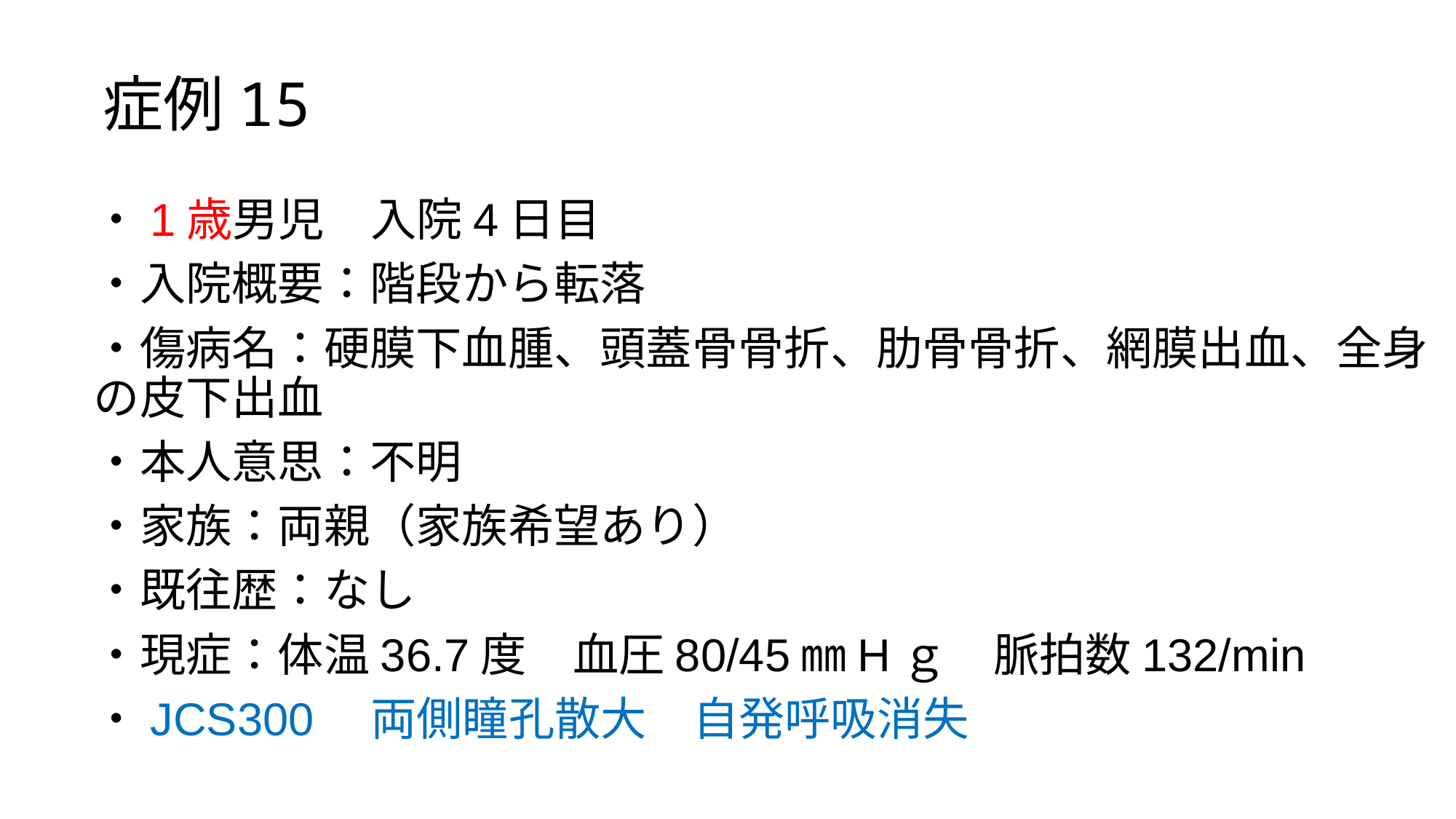

# 症例15
・1歳男児　入院4日目
・入院概要：階段から転落
・傷病名：硬膜下血腫、頭蓋骨骨折、肋骨骨折、網膜出血、全身の皮下出血
・本人意思：不明
・家族：両親（家族希望あり）
・既往歴：なし
・現症：体温36.7度　血圧80/45㎜Hｇ　脈拍数132/min
・JCS300　両側瞳孔散大　自発呼吸消失